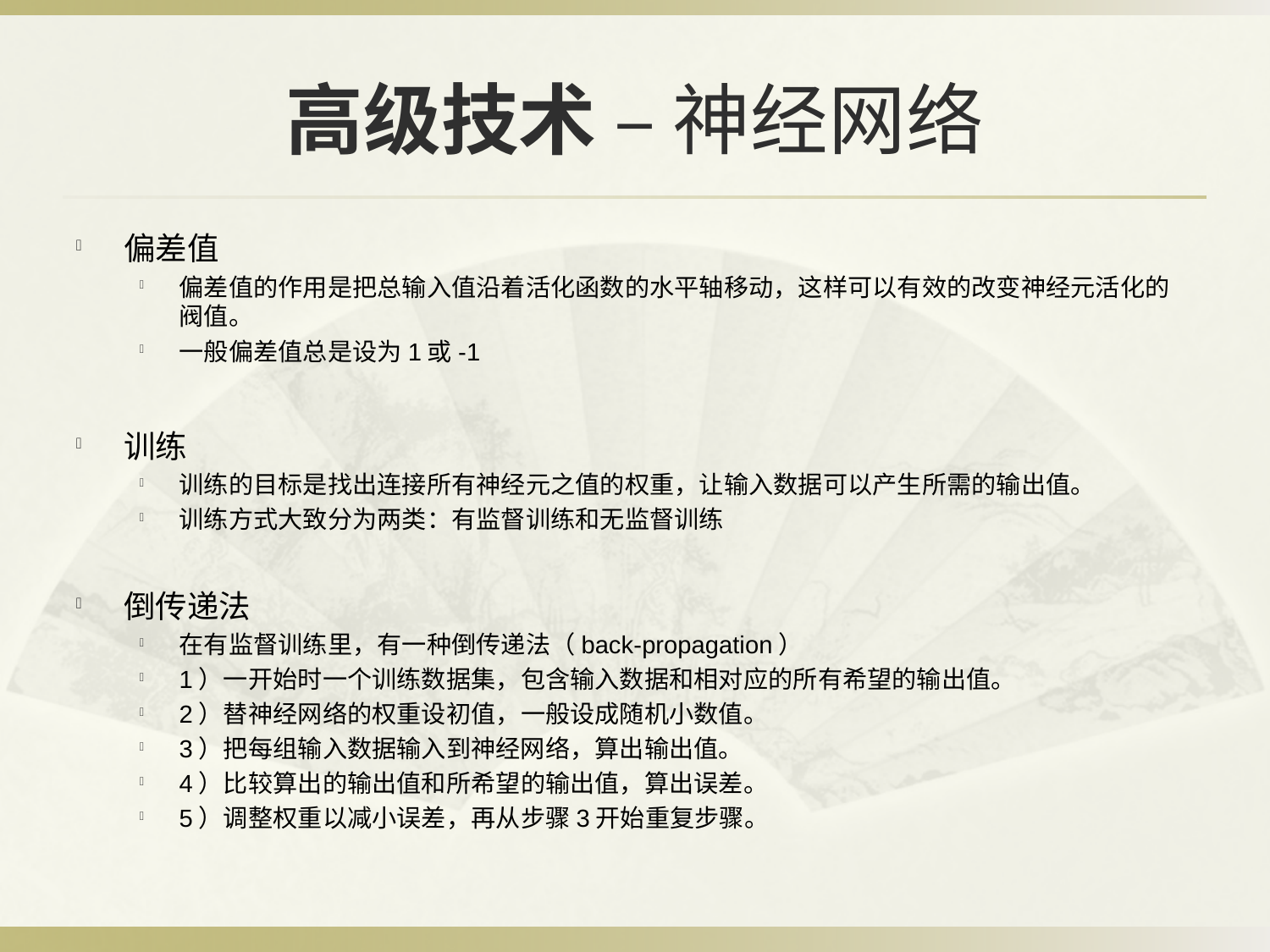

# 高级技术 – 神经网络
偏差值
偏差值的作用是把总输入值沿着活化函数的水平轴移动，这样可以有效的改变神经元活化的阀值。
一般偏差值总是设为1或-1

训练
训练的目标是找出连接所有神经元之值的权重，让输入数据可以产生所需的输出值。
训练方式大致分为两类：有监督训练和无监督训练

倒传递法
在有监督训练里，有一种倒传递法（back-propagation）
1）一开始时一个训练数据集，包含输入数据和相对应的所有希望的输出值。
2）替神经网络的权重设初值，一般设成随机小数值。
3）把每组输入数据输入到神经网络，算出输出值。
4）比较算出的输出值和所希望的输出值，算出误差。
5）调整权重以减小误差，再从步骤3开始重复步骤。